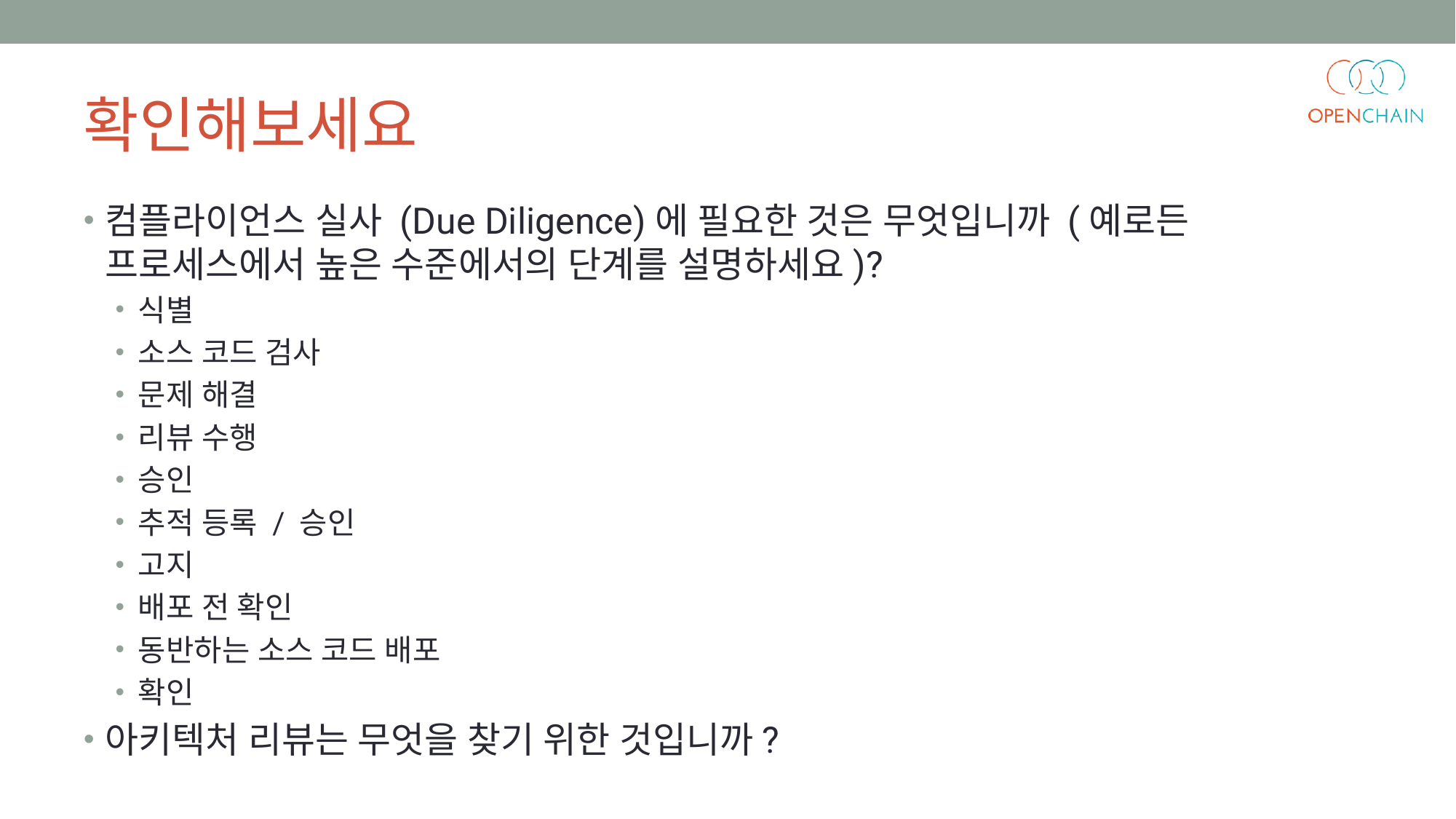

# 확인해보세요
컴플라이언스 실사 (Due Diligence)에 필요한 것은 무엇입니까 (예로든 프로세스에서 높은 수준에서의 단계를 설명하세요)?
식별
소스 코드 검사
문제 해결
리뷰 수행
승인
추적 등록 / 승인
고지
배포 전 확인
동반하는 소스 코드 배포
확인
아키텍처 리뷰는 무엇을 찾기 위한 것입니까?